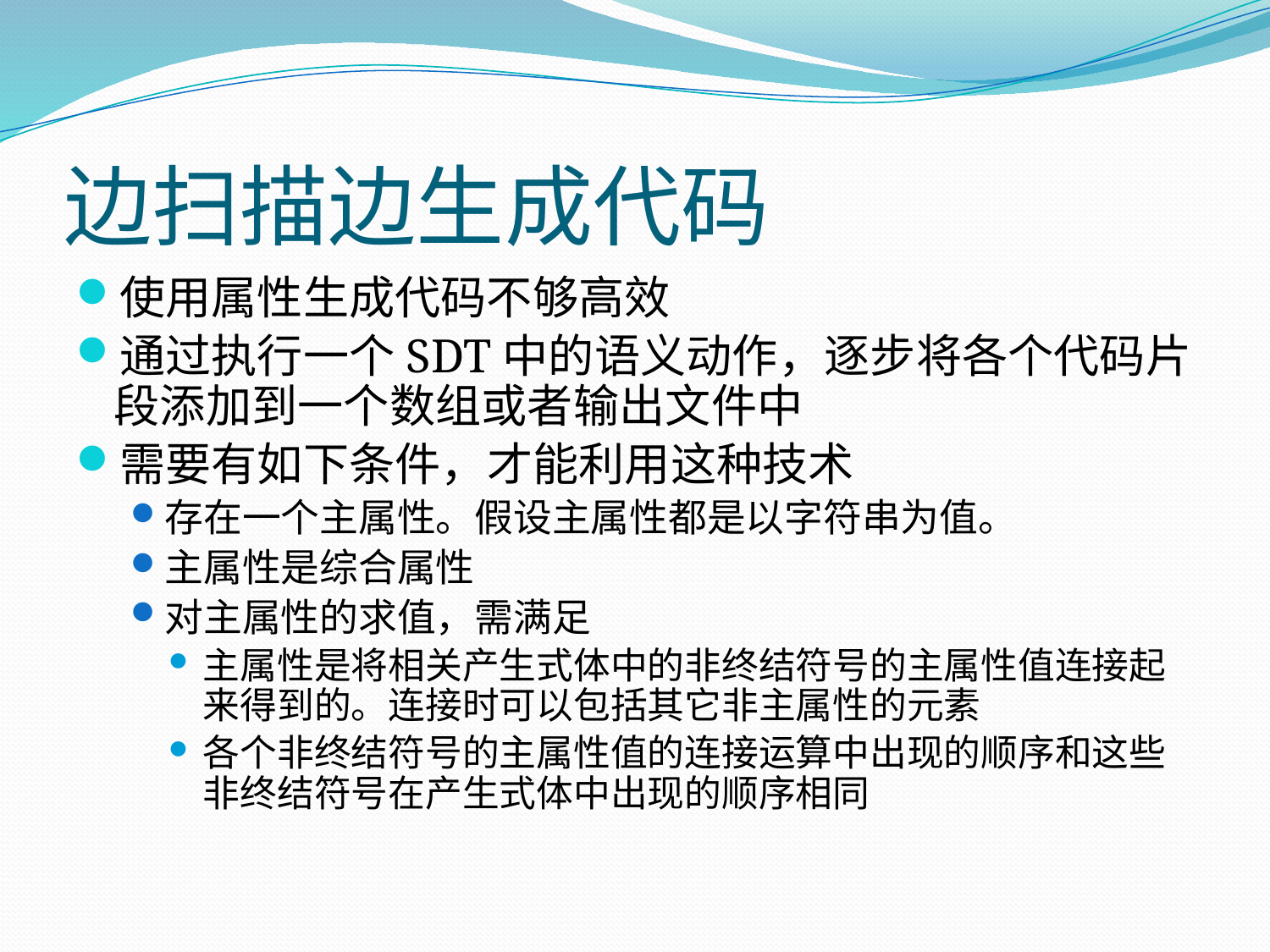

# 边扫描边生成代码
使用属性生成代码不够高效
通过执行一个SDT中的语义动作，逐步将各个代码片段添加到一个数组或者输出文件中
需要有如下条件，才能利用这种技术
存在一个主属性。假设主属性都是以字符串为值。
主属性是综合属性
对主属性的求值，需满足
主属性是将相关产生式体中的非终结符号的主属性值连接起来得到的。连接时可以包括其它非主属性的元素
各个非终结符号的主属性值的连接运算中出现的顺序和这些非终结符号在产生式体中出现的顺序相同